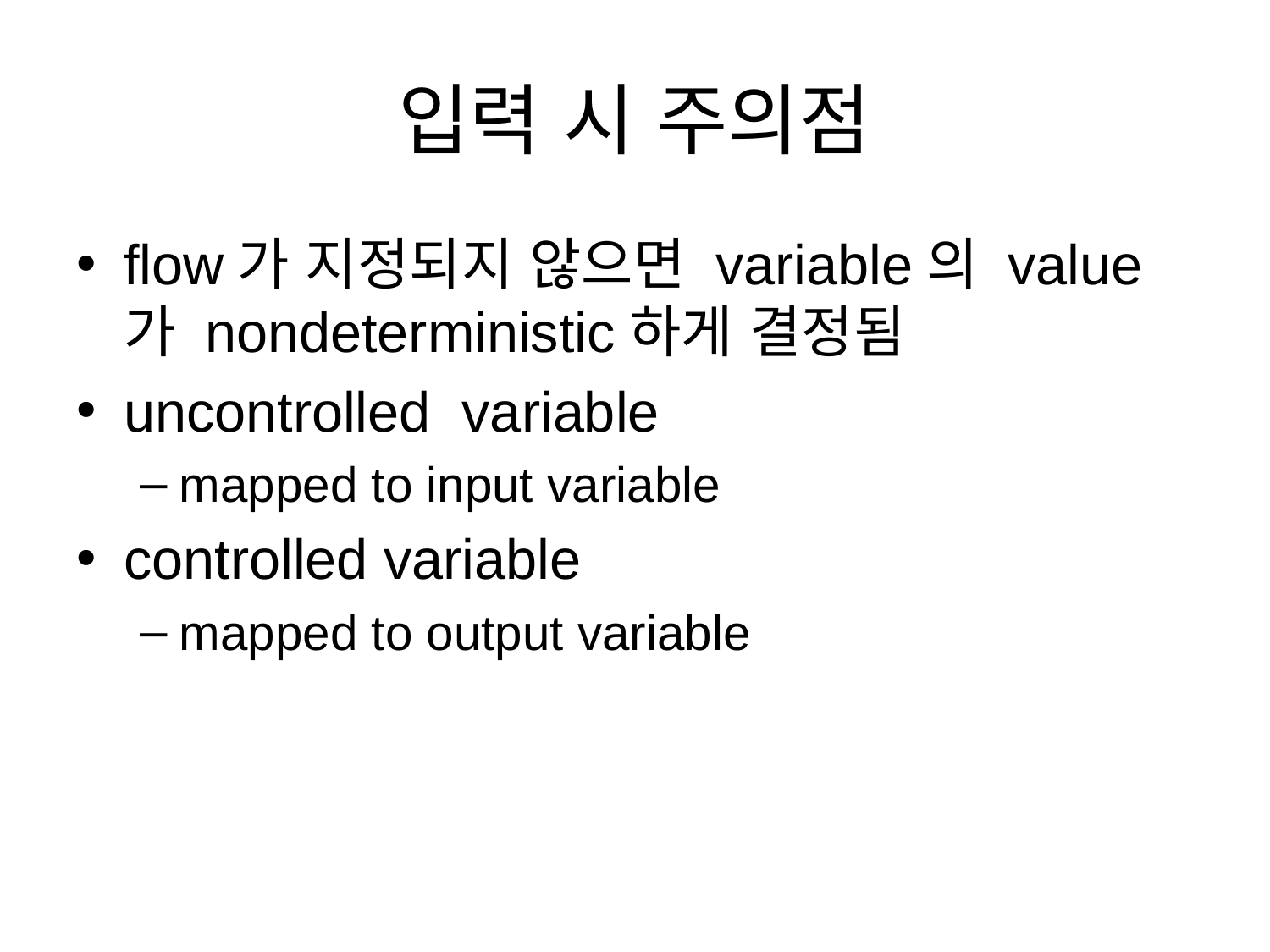

# 입력 시 주의점
flow가 지정되지 않으면 variable의 value가 nondeterministic하게 결정됨
uncontrolled  variable
mapped to input variable
controlled variable
mapped to output variable